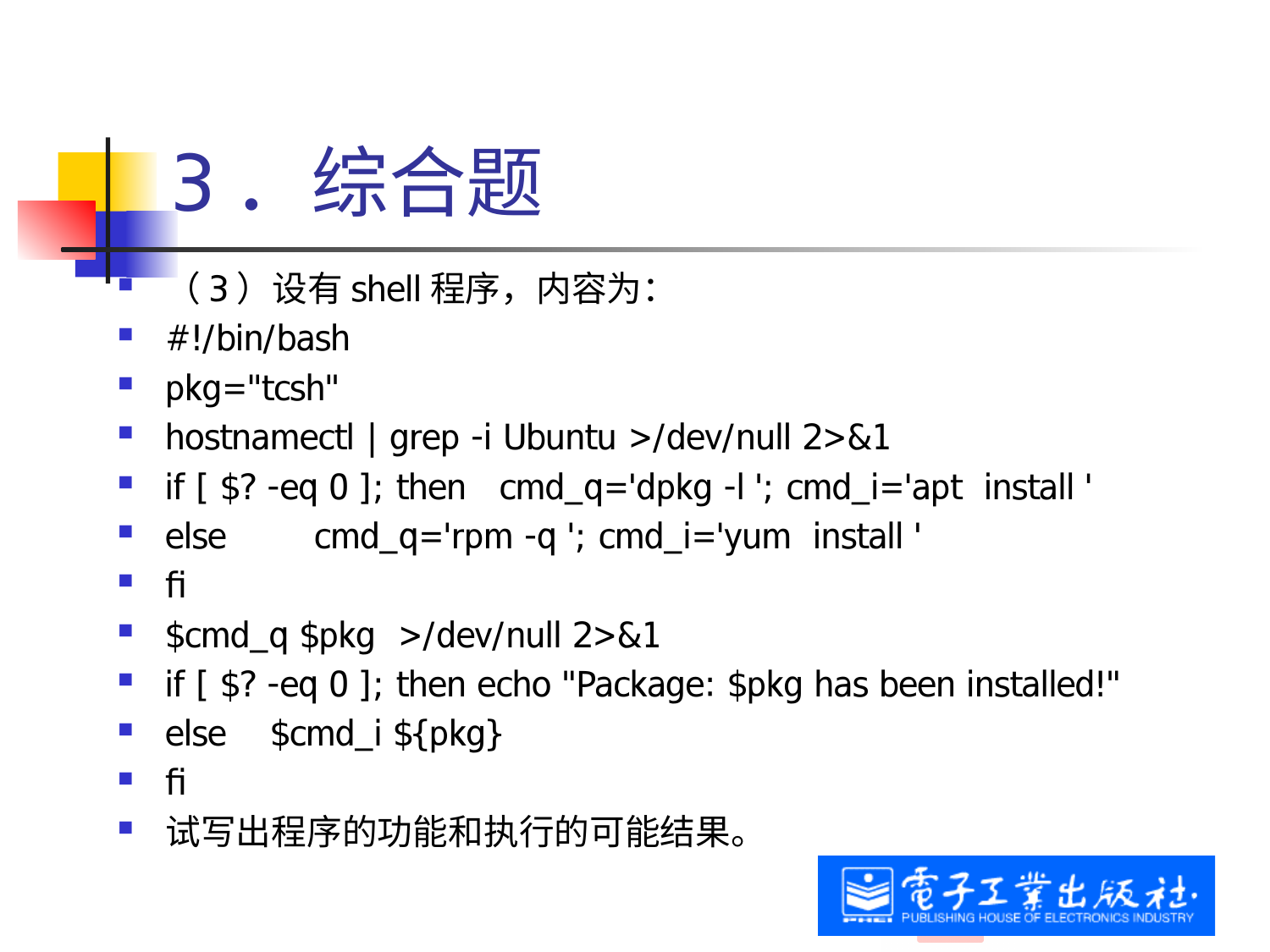

# 3．综合题
（3）设有shell程序，内容为：
#!/bin/bash
pkg="tcsh"
hostnamectl | grep -i Ubuntu >/dev/null 2>&1
if [ $? -eq 0 ]; then   cmd_q='dpkg -l '; cmd_i='apt  install '
else        cmd_q='rpm -q '; cmd_i='yum  install '
fi
$cmd_q $pkg  >/dev/null 2>&1
if [ $? -eq 0 ]; then echo "Package: $pkg has been installed!"
else    $cmd_i ${pkg}
fi
试写出程序的功能和执行的可能结果。